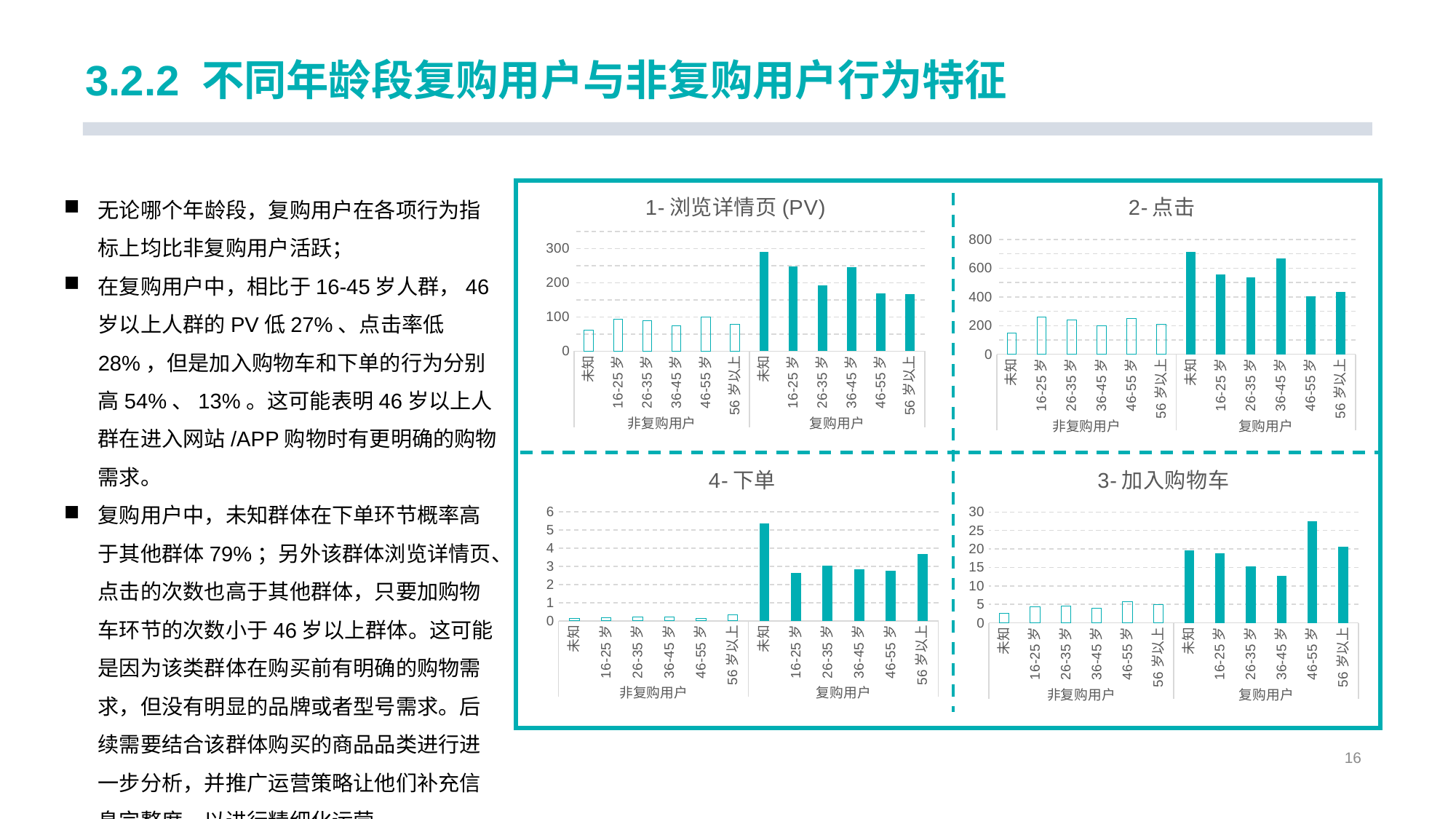

# 3.2.2 不同年龄段复购用户与非复购用户行为特征
无论哪个年龄段，复购用户在各项行为指标上均比非复购用户活跃；
在复购用户中，相比于16-45岁人群，46岁以上人群的PV低27%、点击率低28%，但是加入购物车和下单的行为分别高54%、13%。这可能表明46岁以上人群在进入网站/APP购物时有更明确的购物需求。
复购用户中，未知群体在下单环节概率高于其他群体79%；另外该群体浏览详情页、点击的次数也高于其他群体，只要加购物车环节的次数小于46岁以上群体。这可能是因为该类群体在购买前有明确的购物需求，但没有明显的品牌或者型号需求。后续需要结合该群体购买的商品品类进行进一步分析，并推广运营策略让他们补充信息完整度，以进行精细化运营。

### Chart: 1-浏览详情页(PV)

| Category | 浏览详情页(pv) |
|---|---|
| 未知 | 61.88 |
| 16-25岁 | 93.91 |
| 26-35岁 | 89.05 |
| 36-45岁 | 73.44 |
| 46-55岁 | 100.05 |
| 56岁以上 | 78.1 |
| 未知 | 289.76 |
| 16-25岁 | 246.56 |
| 26-35岁 | 191.85 |
| 36-45岁 | 245.8 |
| 46-55岁 | 168.25 |
| 56岁以上 | 166.67 |

### Chart: 2-点击

| Category | 点击 |
|---|---|
| 未知 | 146.4 |
| 16-25岁 | 260.53 |
| 26-35岁 | 240.55 |
| 36-45岁 | 200.14 |
| 46-55岁 | 250.44 |
| 56岁以上 | 206.65 |
| 未知 | 714.94 |
| 16-25岁 | 554.0 |
| 26-35岁 | 534.62 |
| 36-45岁 | 666.03 |
| 46-55岁 | 404.5 |
| 56岁以上 | 437.0 |

### Chart: 3-加入购物车

| Category | 加入购物车 |
|---|---|
| 未知 | 2.6 |
| 16-25岁 | 4.38 |
| 26-35岁 | 4.64 |
| 36-45岁 | 3.87 |
| 46-55岁 | 5.75 |
| 56岁以上 | 4.94 |
| 未知 | 19.65 |
| 16-25岁 | 18.75 |
| 26-35岁 | 15.23 |
| 36-45岁 | 12.7 |
| 46-55岁 | 27.5 |
| 56岁以上 | 20.67 |

### Chart: 4-下单

| Category | 下单 |
|---|---|
| 未知 | 0.15 |
| 16-25岁 | 0.18 |
| 26-35岁 | 0.22 |
| 36-45岁 | 0.22 |
| 46-55岁 | 0.14 |
| 56岁以上 | 0.32 |
| 未知 | 5.35 |
| 16-25岁 | 2.63 |
| 26-35岁 | 3.03 |
| 36-45岁 | 2.83 |
| 46-55岁 | 2.75 |
| 56岁以上 | 3.67 |
16